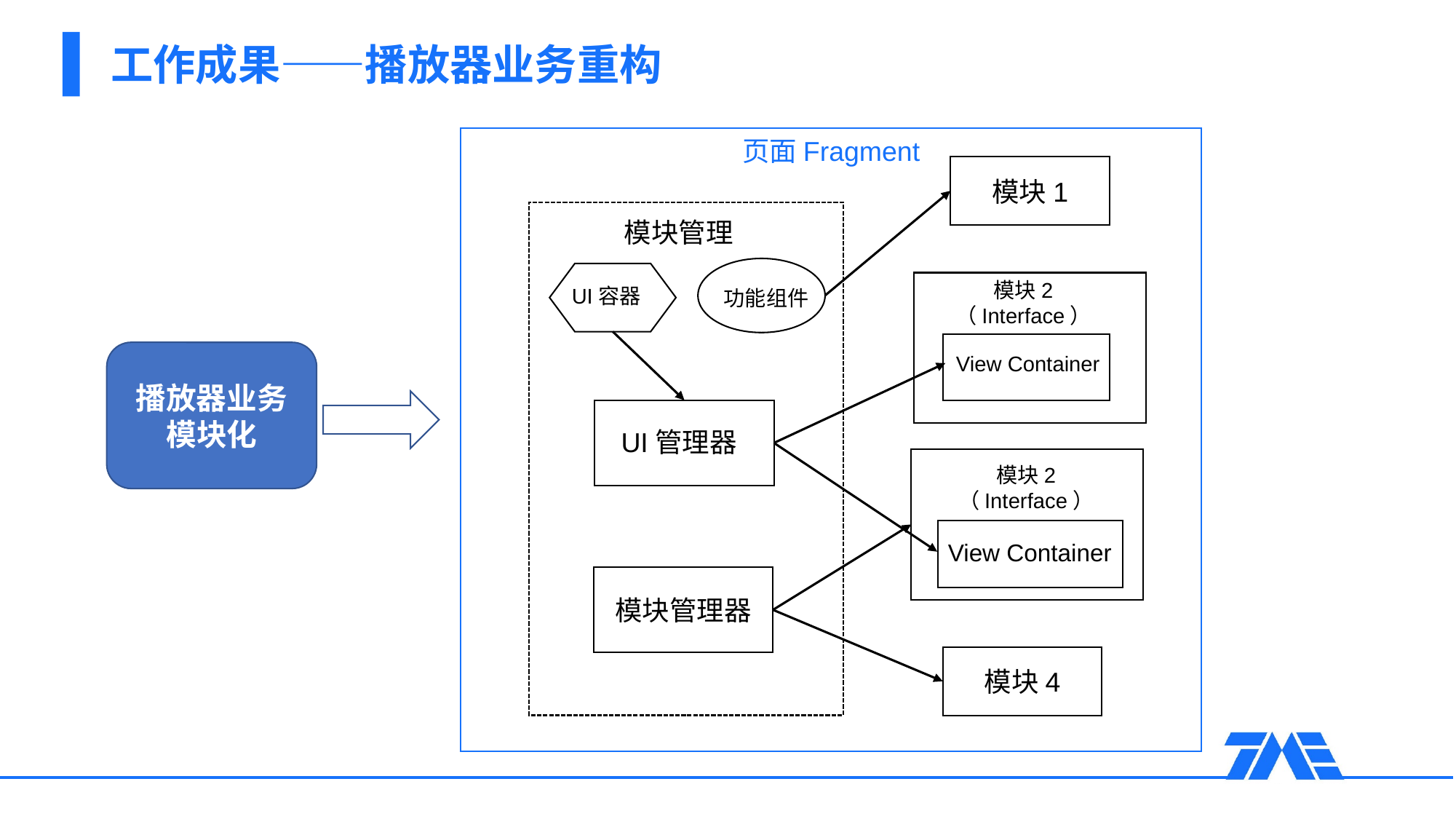

# 工作成果——播放器业务重构
页面Fragment
模块1

模块管理

模块2
（Interface）

UI容器
功能组件

播放器业务模块化
View Container

UI管理器

模块2
（Interface）

View Container

模块管理器
模块4